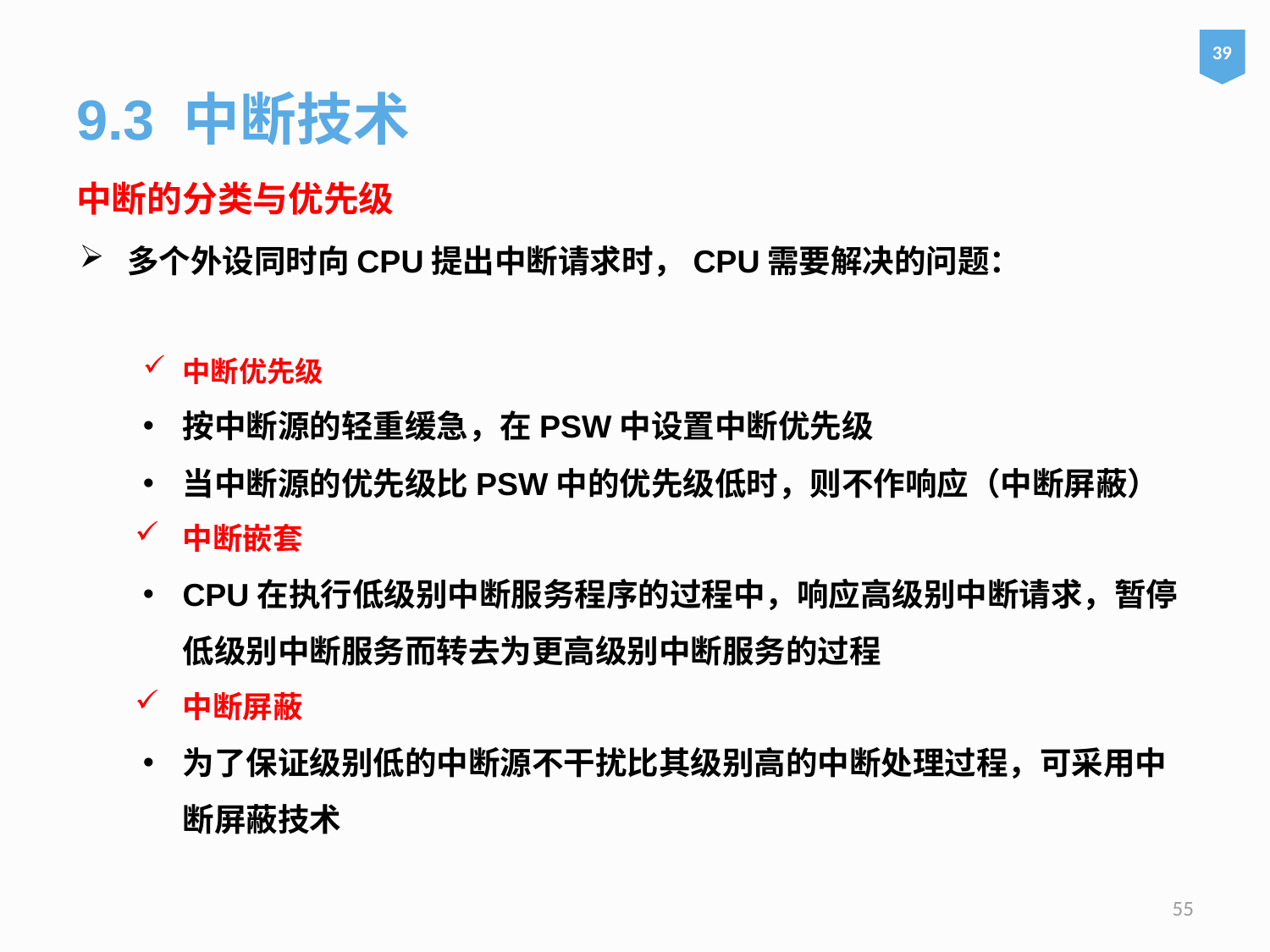

39
9.3 中断技术
中断的分类与优先级
多个外设同时向CPU提出中断请求时，CPU需要解决的问题：

中断优先级
按中断源的轻重缓急，在PSW中设置中断优先级
当中断源的优先级比PSW中的优先级低时，则不作响应（中断屏蔽）
中断嵌套
CPU在执行低级别中断服务程序的过程中，响应高级别中断请求，暂停低级别中断服务而转去为更高级别中断服务的过程
中断屏蔽
为了保证级别低的中断源不干扰比其级别高的中断处理过程，可采用中断屏蔽技术

55